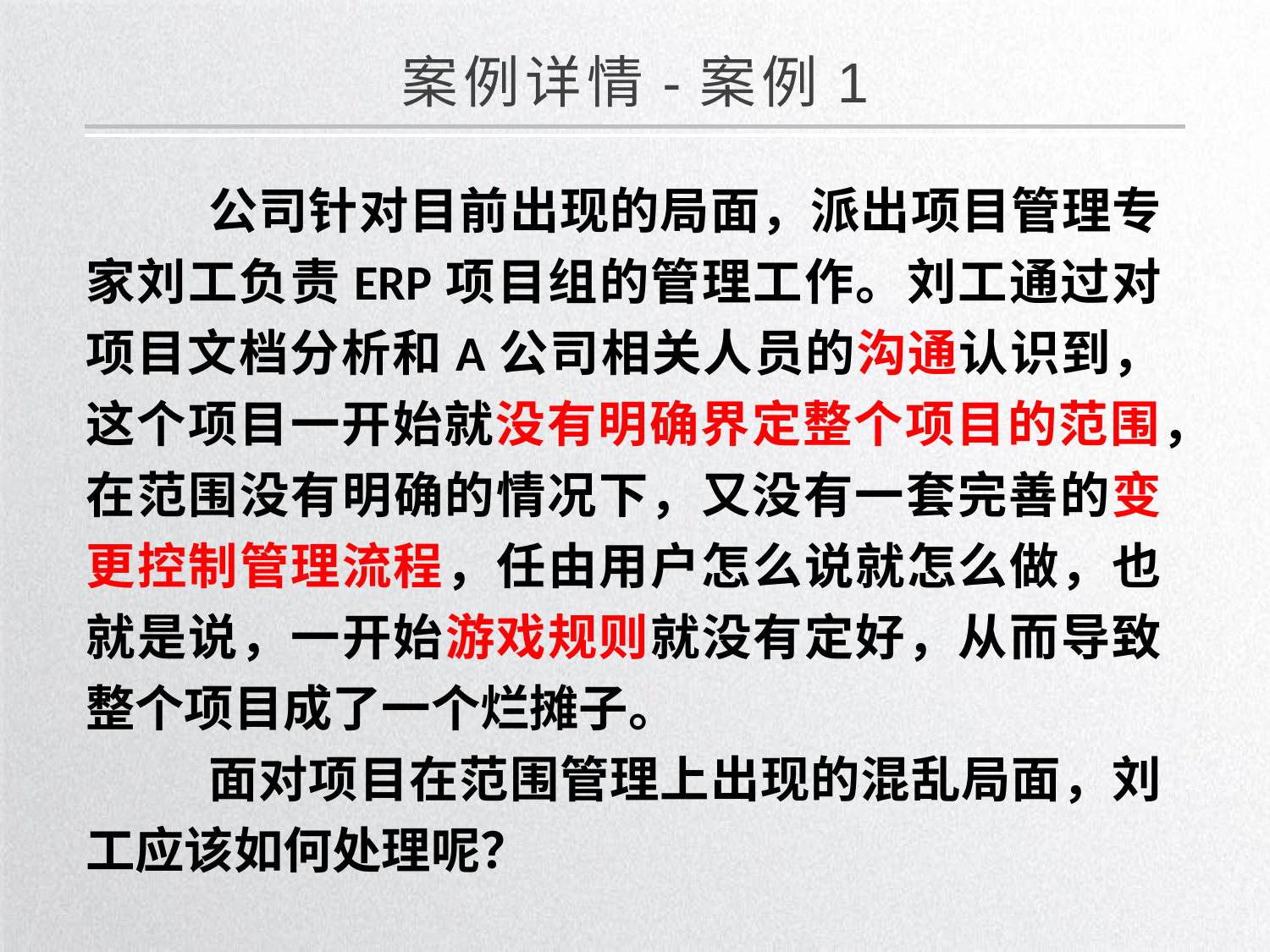

案例详情-案例1
         公司针对目前出现的局面，派出项目管理专家刘工负责ERP项目组的管理工作。刘工通过对项目文档分析和A公司相关人员的沟通认识到，这个项目一开始就没有明确界定整个项目的范围，在范围没有明确的情况下，又没有一套完善的变更控制管理流程，任由用户怎么说就怎么做，也就是说，一开始游戏规则就没有定好，从而导致整个项目成了一个烂摊子。
         面对项目在范围管理上出现的混乱局面，刘工应该如何处理呢？